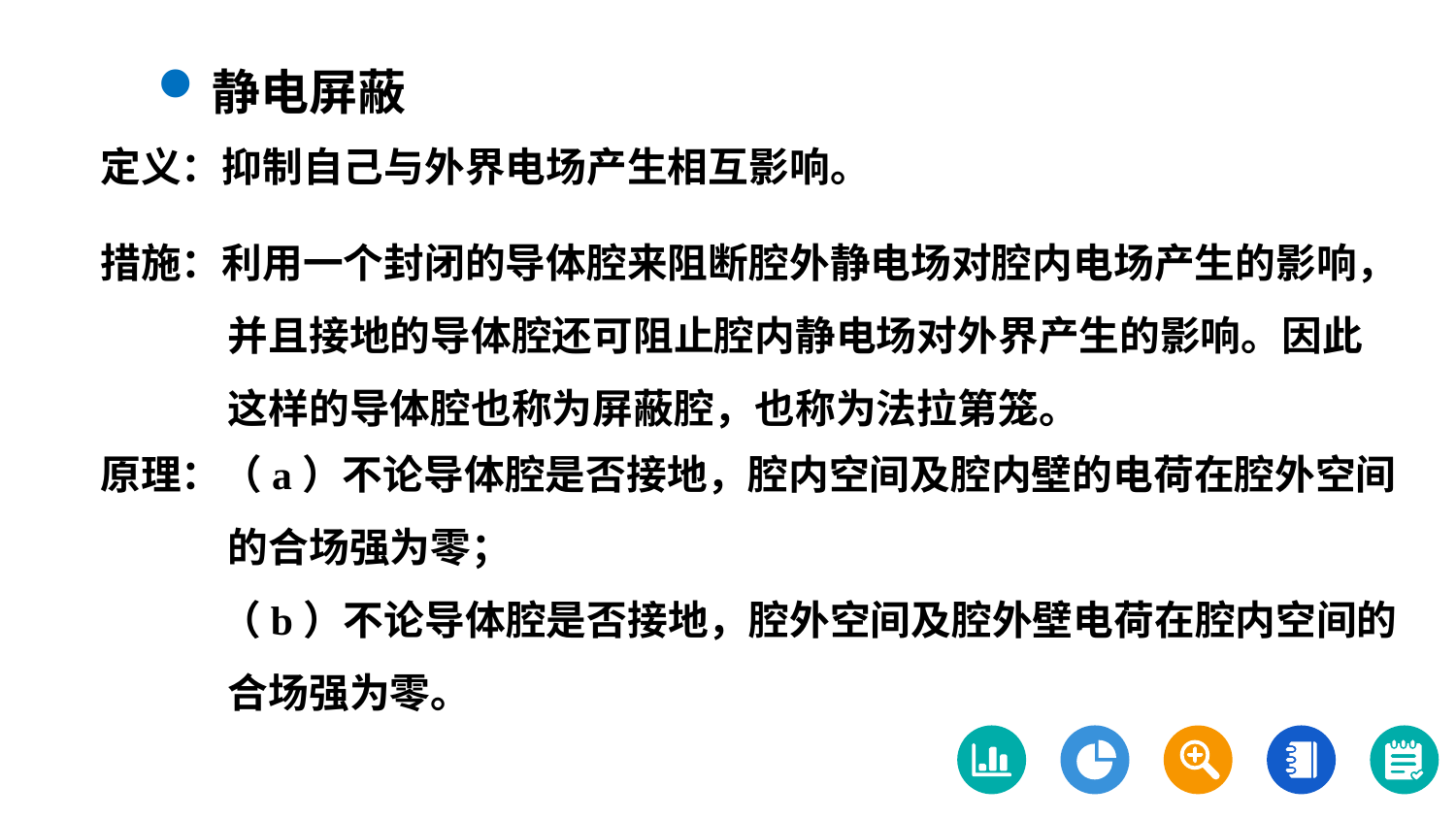

静电屏蔽
定义：抑制自己与外界电场产生相互影响。
措施：利用一个封闭的导体腔来阻断腔外静电场对腔内电场产生的影响，并且接地的导体腔还可阻止腔内静电场对外界产生的影响。因此这样的导体腔也称为屏蔽腔，也称为法拉第笼。
原理：（a）不论导体腔是否接地，腔内空间及腔内壁的电荷在腔外空间的合场强为零；
            （b）不论导体腔是否接地，腔外空间及腔外壁电荷在腔内空间的合场强为零。